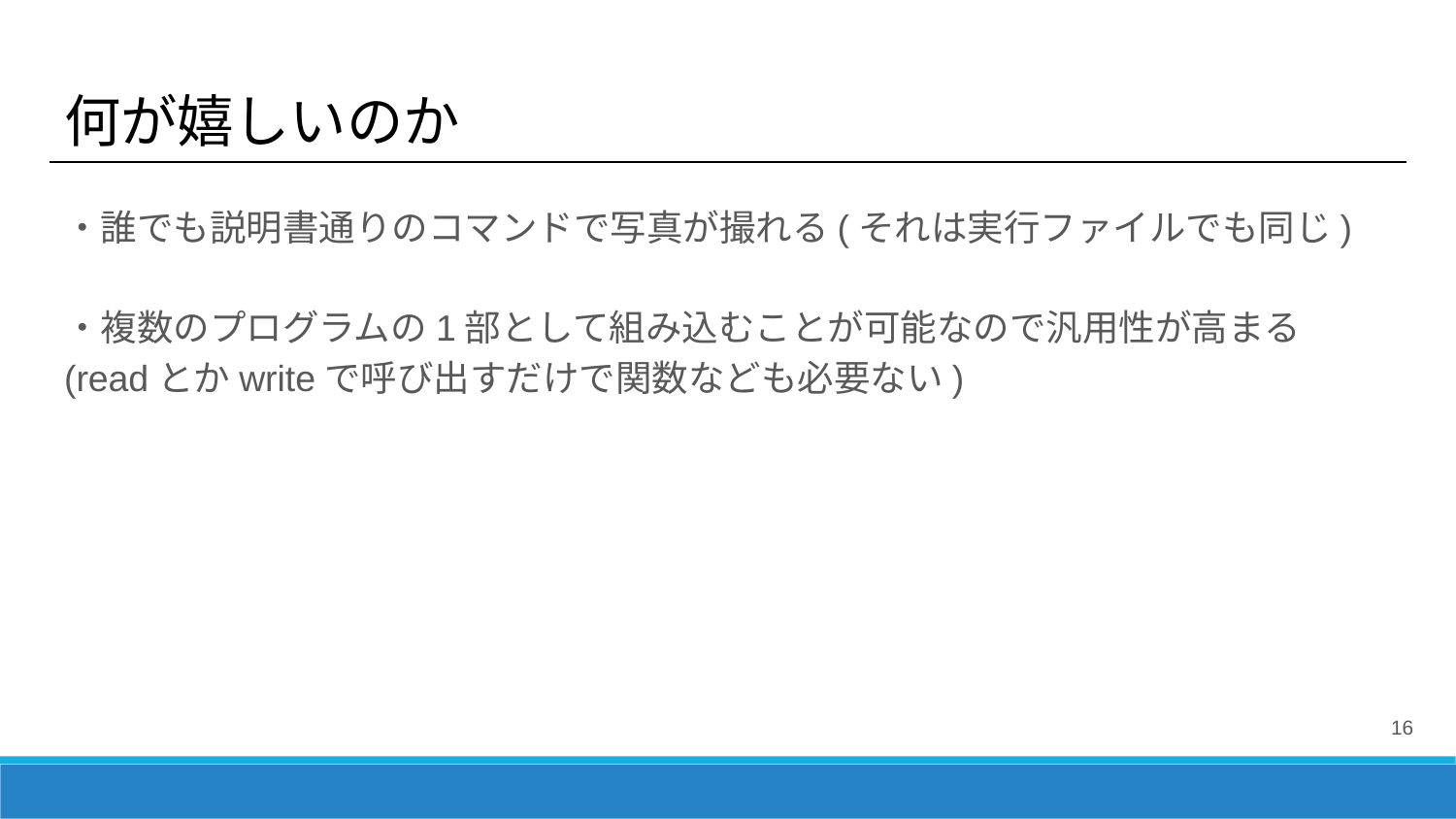

# 何が嬉しいのか
・誰でも説明書通りのコマンドで写真が撮れる(それは実行ファイルでも同じ)

・複数のプログラムの1部として組み込むことが可能なので汎用性が高まる
(readとかwriteで呼び出すだけで関数なども必要ない)
16